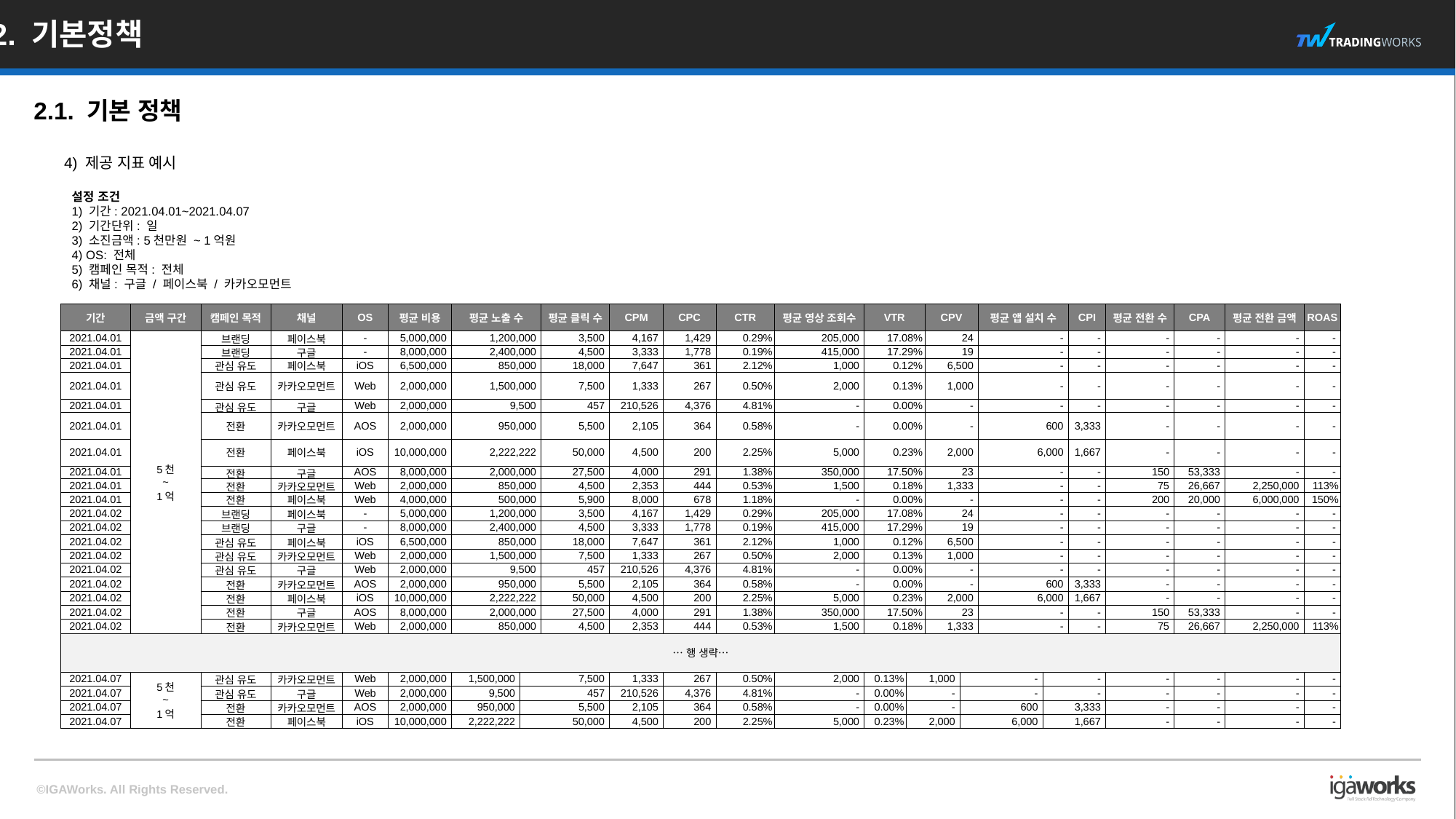

2. 기본정책
 2.1. 기본 정책
4) 제공 지표 예시
설정 조건
1) 기간: 2021.04.01~2021.04.07
2) 기간단위: 일
3) 소진금액: 5천만원 ~ 1억원
4) OS: 전체
5) 캠페인 목적: 전체
6) 채널: 구글 / 페이스북 / 카카오모먼트
| 기간 | 금액 구간 | 캠페인 목적 | 채널 | OS | 평균 비용 | 평균 노출 수 | 평균 클릭 수 | 평균 클릭 수 | CPM | CPC | CTR | 평균 영상 조회수 | VTR | CPV | CPV | 평균 앱 설치 수 | 평균 앱 설치 수 | CPI | CPI | 평균 전환 수 | CPA | 평균 전환 금액 | ROAS |
| --- | --- | --- | --- | --- | --- | --- | --- | --- | --- | --- | --- | --- | --- | --- | --- | --- | --- | --- | --- | --- | --- | --- | --- |
| 2021.04.01 | 5천 ~ 1억 | 브랜딩 | 페이스북 | - | 5,000,000 | 1,200,000 | 3,500 | 3,500 | 4,167 | 1,429 | 0.29% | 205,000 | 17.08% | 24 | 24 | - | - | - | - | - | - | - | - |
| 2021.04.01 |  | 브랜딩 | 구글 | - | 8,000,000 | 2,400,000 | 4,500 | 4,500 | 3,333 | 1,778 | 0.19% | 415,000 | 17.29% | 19 | 19 | - | - | - | - | - | - | - | - |
| 2021.04.01 |  | 관심 유도 | 페이스북 | iOS | 6,500,000 | 850,000 | 18,000 | 18,000 | 7,647 | 361 | 2.12% | 1,000 | 0.12% | 6,500 | 6,500 | - | - | - | - | - | - | - | - |
| 2021.04.01 |  | 관심 유도 | 카카오모먼트 | Web | 2,000,000 | 1,500,000 | 7,500 | 7,500 | 1,333 | 267 | 0.50% | 2,000 | 0.13% | 1,000 | 1,000 | - | - | - | - | - | - | - | - |
| 2021.04.01 |  | 관심 유도 | 구글 | Web | 2,000,000 | 9,500 | 457 | 457 | 210,526 | 4,376 | 4.81% | - | 0.00% | - | - | - | - | - | - | - | - | - | - |
| 2021.04.01 |  | 전환 | 카카오모먼트 | AOS | 2,000,000 | 950,000 | 5,500 | 5,500 | 2,105 | 364 | 0.58% | - | 0.00% | - | - | 600 | 600 | 3,333 | 3,333 | - | - | - | - |
| 2021.04.01 |  | 전환 | 페이스북 | iOS | 10,000,000 | 2,222,222 | 50,000 | 50,000 | 4,500 | 200 | 2.25% | 5,000 | 0.23% | 2,000 | 2,000 | 6,000 | 6,000 | 1,667 | 1,667 | - | - | - | - |
| 2021.04.01 |  | 전환 | 구글 | AOS | 8,000,000 | 2,000,000 | 27,500 | 27,500 | 4,000 | 291 | 1.38% | 350,000 | 17.50% | 23 | 23 | 1,600 | - | - | - | 150 | 53,333 | - | - |
| 2021.04.01 |  | 전환 | 카카오모먼트 | Web | 2,000,000 | 850,000 | 4,500 | 4,500 | 2,353 | 444 | 0.53% | 1,500 | 0.18% | 1,333 | 1,333 | - | - | - | - | 75 | 26,667 | 2,250,000 | 113% |
| 2021.04.01 |  | 전환 | 페이스북 | Web | 4,000,000 | 500,000 | 5,900 | 5,900 | 8,000 | 678 | 1.18% | - | 0.00% | - | - | - | - | - | - | 200 | 20,000 | 6,000,000 | 150% |
| 2021.04.02 |  | 브랜딩 | 페이스북 | - | 5,000,000 | 1,200,000 | 3,500 | 3,500 | 4,167 | 1,429 | 0.29% | 205,000 | 17.08% | 24 | 24 | - | - | - | - | - | - | - | - |
| 2021.04.02 |  | 브랜딩 | 구글 | - | 8,000,000 | 2,400,000 | 4,500 | 4,500 | 3,333 | 1,778 | 0.19% | 415,000 | 17.29% | 19 | 19 | - | - | - | - | - | - | - | - |
| 2021.04.02 |  | 관심 유도 | 페이스북 | iOS | 6,500,000 | 850,000 | 18,000 | 18,000 | 7,647 | 361 | 2.12% | 1,000 | 0.12% | 6,500 | 6,500 | - | - | - | - | - | - | - | - |
| 2021.04.02 |  | 관심 유도 | 카카오모먼트 | Web | 2,000,000 | 1,500,000 | 7,500 | 7,500 | 1,333 | 267 | 0.50% | 2,000 | 0.13% | 1,000 | 1,000 | - | - | - | - | - | - | - | - |
| 2021.04.02 |  | 관심 유도 | 구글 | Web | 2,000,000 | 9,500 | 457 | 457 | 210,526 | 4,376 | 4.81% | - | 0.00% | - | - | - | - | - | - | - | - | - | - |
| 2021.04.02 |  | 전환 | 카카오모먼트 | AOS | 2,000,000 | 950,000 | 5,500 | 5,500 | 2,105 | 364 | 0.58% | - | 0.00% | - | - | 600 | 600 | 3,333 | 3,333 | - | - | - | - |
| 2021.04.02 |  | 전환 | 페이스북 | iOS | 10,000,000 | 2,222,222 | 50,000 | 50,000 | 4,500 | 200 | 2.25% | 5,000 | 0.23% | 2,000 | 2,000 | 6,000 | 6,000 | 1,667 | 1,667 | - | - | - | - |
| 2021.04.02 |  | 전환 | 구글 | AOS | 8,000,000 | 2,000,000 | 27,500 | 27,500 | 4,000 | 291 | 1.38% | 350,000 | 17.50% | 23 | 23 | 1,600 | - | - | - | 150 | 53,333 | - | - |
| 2021.04.02 |  | 전환 | 카카오모먼트 | Web | 2,000,000 | 850,000 | 4,500 | 4,500 | 2,353 | 444 | 0.53% | 1,500 | 0.18% | 1,333 | 1,333 | - | - | - | - | 75 | 26,667 | 2,250,000 | 113% |
| …행 생략… |  |  |  |  |  |  |  |  |  |  |  |  |  |  |  |  |  |  |  |  |  |  |  |
| 2021.04.07 | 5천 ~ 1억 | 관심 유도 | 카카오모먼트 | Web | 2,000,000 | 1,500,000 | 7,500 |  | 1,333 | 267 | 0.50% | 2,000 | 0.13% | 1,000 |  | - |  | - |  | - | - | - | - |
| 2021.04.07 |  | 관심 유도 | 구글 | Web | 2,000,000 | 9,500 | 457 |  | 210,526 | 4,376 | 4.81% | - | 0.00% | - |  | - |  | - |  | - | - | - | - |
| 2021.04.07 |  | 전환 | 카카오모먼트 | AOS | 2,000,000 | 950,000 | 5,500 |  | 2,105 | 364 | 0.58% | - | 0.00% | - |  | 600 |  | 3,333 |  | - | - | - | - |
| 2021.04.07 |  | 전환 | 페이스북 | iOS | 10,000,000 | 2,222,222 | 50,000 |  | 4,500 | 200 | 2.25% | 5,000 | 0.23% | 2,000 |  | 6,000 |  | 1,667 |  | - | - | - | - |